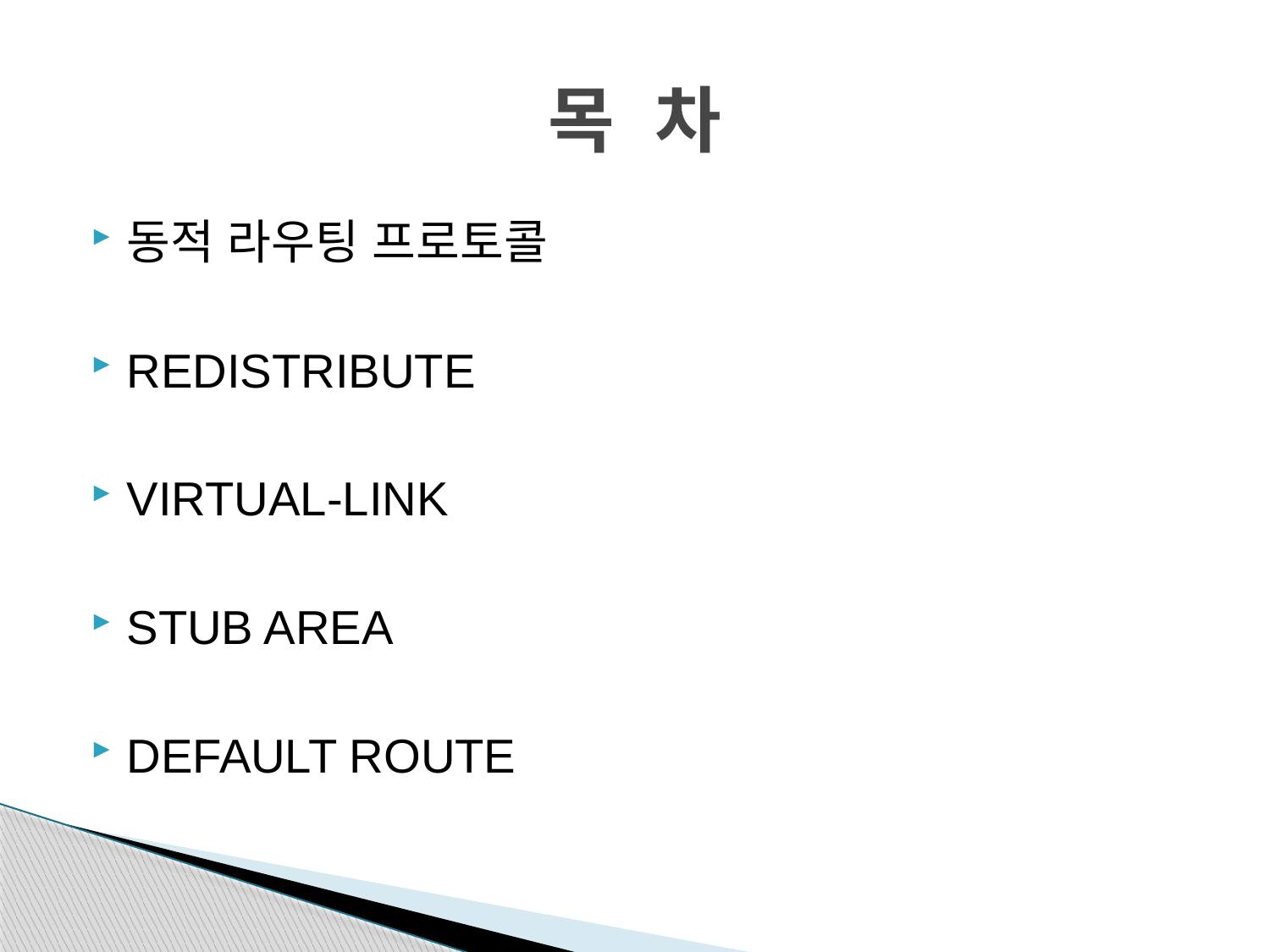

# 목  차
동적 라우팅 프로토콜

REDISTRIBUTE

VIRTUAL-LINK

STUB AREA

DEFAULT ROUTE